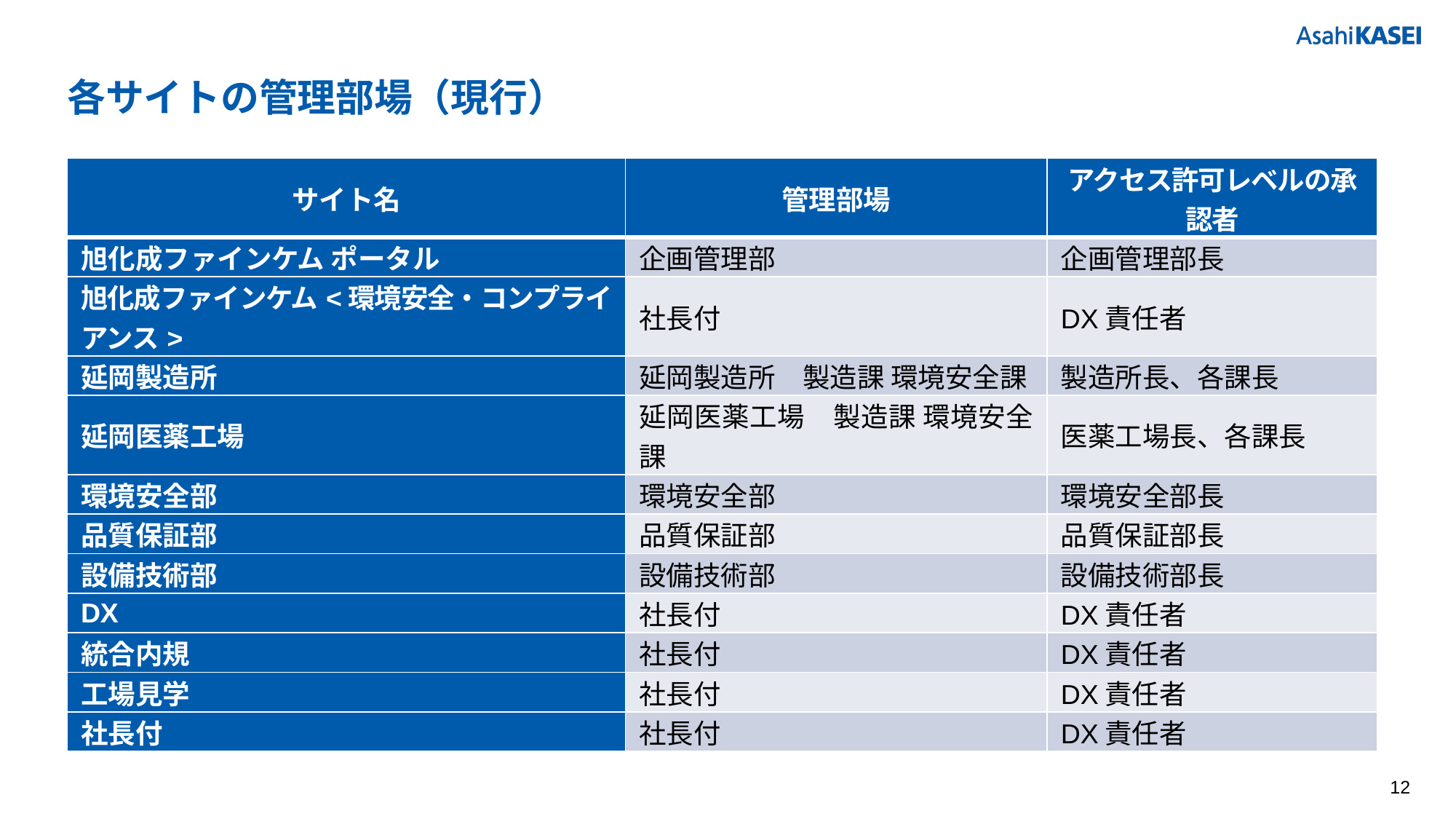

# 各サイトの管理部場（現行）
| サイト名 | 管理部場 | アクセス許可レベルの承認者 |
| --- | --- | --- |
| 旭化成ファインケム ポータル | 企画管理部 | 企画管理部長 |
| 旭化成ファインケム<環境安全・コンプライアンス> | 社長付 | DX責任者 |
| 延岡製造所 | 延岡製造所　製造課 環境安全課 | 製造所長、各課長 |
| 延岡医薬工場 | 延岡医薬工場　製造課 環境安全課 | 医薬工場長、各課長 |
| 環境安全部 | 環境安全部 | 環境安全部長 |
| 品質保証部 | 品質保証部 | 品質保証部長 |
| 設備技術部 | 設備技術部 | 設備技術部長 |
| DX | 社長付 | DX責任者 |
| 統合内規 | 社長付 | DX責任者 |
| 工場見学 | 社長付 | DX責任者 |
| 社長付 | 社長付 | DX責任者 |
12